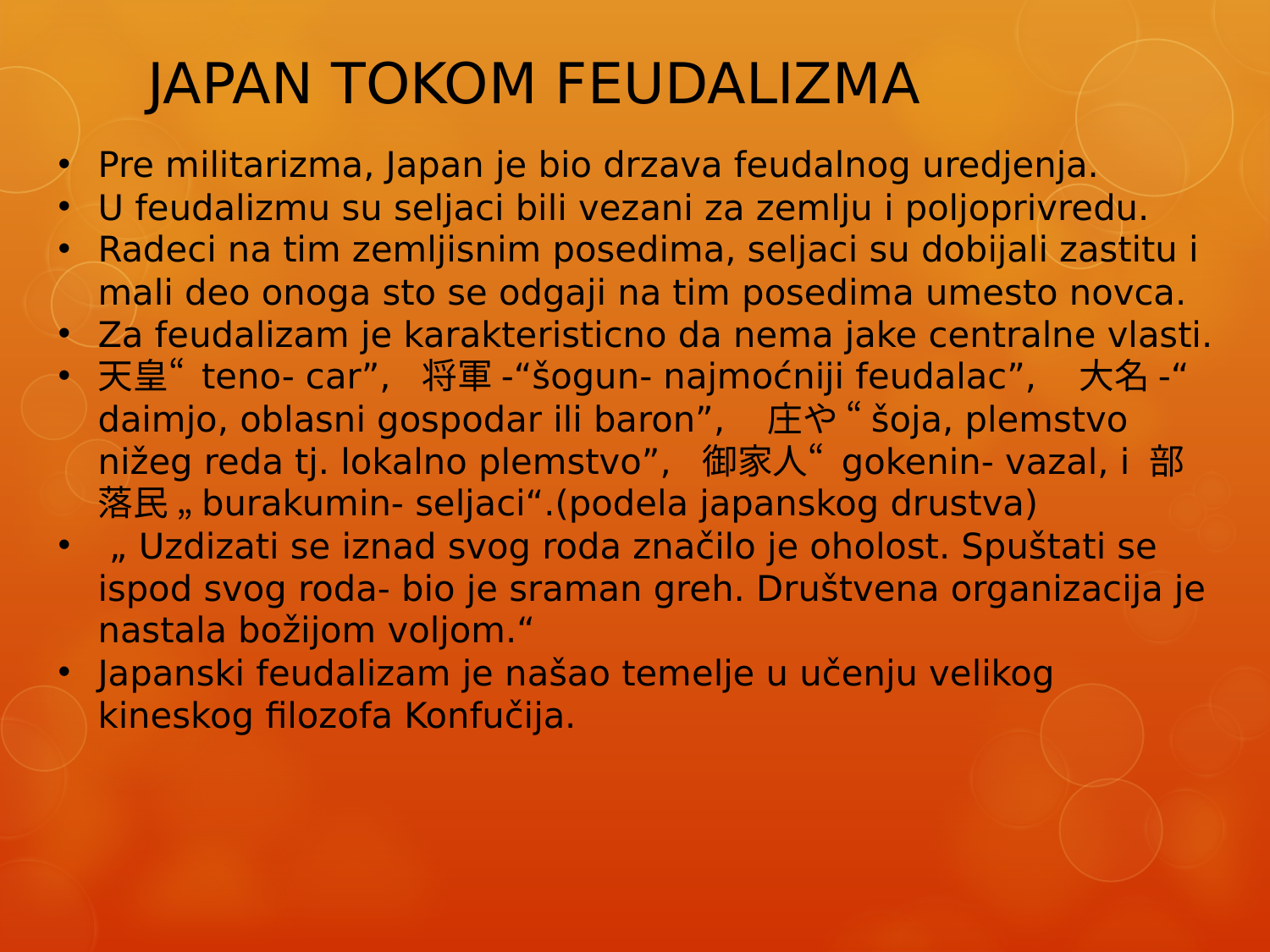

# JAPAN TOKOM FEUDALIZMA
Pre militarizma, Japan je bio drzava feudalnog uredjenja.
U feudalizmu su seljaci bili vezani za zemlju i poljoprivredu.
Radeci na tim zemljisnim posedima, seljaci su dobijali zastitu i mali deo onoga sto se odgaji na tim posedima umesto novca.
Za feudalizam je karakteristicno da nema jake centralne vlasti.
天皇“ teno- car”,  将軍-“šogun- najmoćniji feudalac”,   大名-“ daimjo, oblasni gospodar ili baron”,   庄や “šoja, plemstvo nižeg reda tj. lokalno plemstvo”,  御家人“ gokenin- vazal, i 部落民 „burakumin- seljaci“.(podela japanskog drustva)
 „ Uzdizati se iznad svog roda značilo je oholost. Spuštati se ispod svog roda- bio je sraman greh. Društvena organizacija je nastala božijom voljom.“
Japanski feudalizam je našao temelje u učenju velikog kineskog filozofa Konfučija.